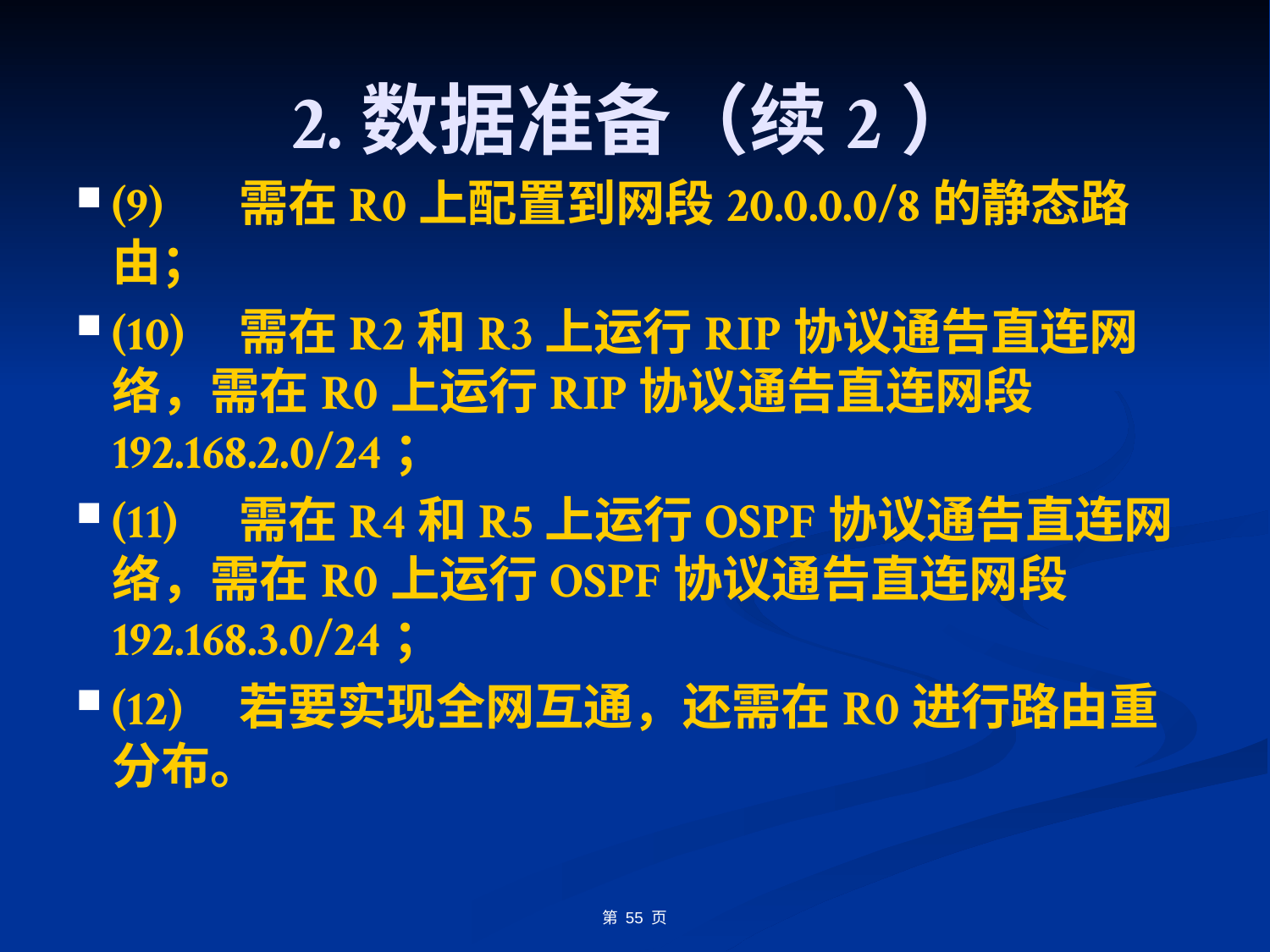

# 2.数据准备（续2）
(9)	需在R0上配置到网段20.0.0.0/8的静态路由；
(10)	需在R2和R3上运行RIP协议通告直连网络，需在R0上运行RIP协议通告直连网段192.168.2.0/24；
(11)	需在R4和R5上运行OSPF协议通告直连网络，需在R0上运行OSPF协议通告直连网段192.168.3.0/24；
(12)	若要实现全网互通，还需在R0进行路由重分布。

第 55 页